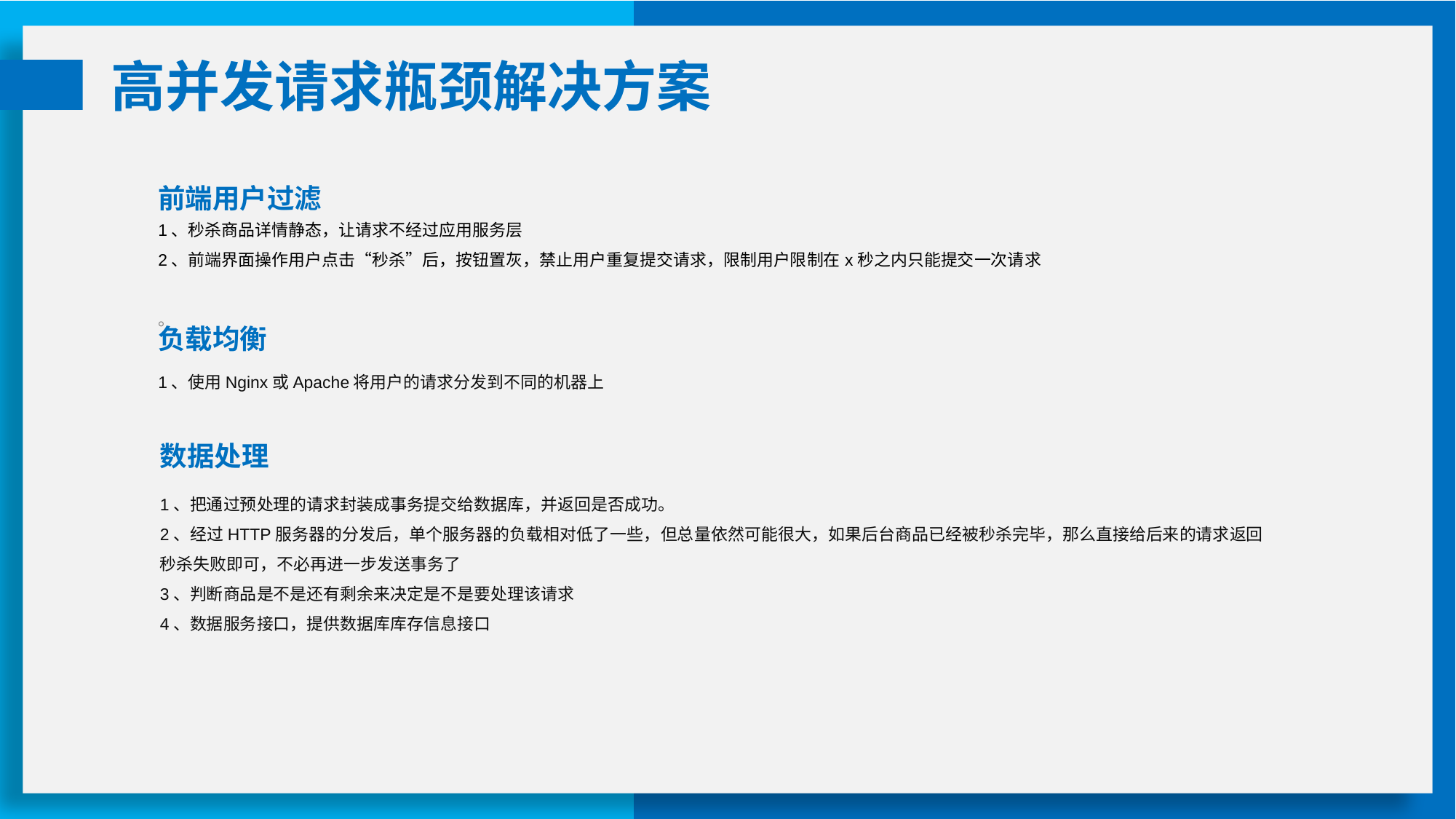

# 高并发请求瓶颈解决方案
前端用户过滤
1、秒杀商品详情静态，让请求不经过应用服务层
2、前端界面操作用户点击“秒杀”后，按钮置灰，禁止用户重复提交请求，限制用户限制在x秒之内只能提交一次请求

。
负载均衡
1、使用Nginx或Apache将用户的请求分发到不同的机器上
数据处理
1、把通过预处理的请求封装成事务提交给数据库，并返回是否成功。
2、经过HTTP服务器的分发后，单个服务器的负载相对低了一些，但总量依然可能很大，如果后台商品已经被秒杀完毕，那么直接给后来的请求返回秒杀失败即可，不必再进一步发送事务了
3、判断商品是不是还有剩余来决定是不是要处理该请求
4、数据服务接口，提供数据库库存信息接口